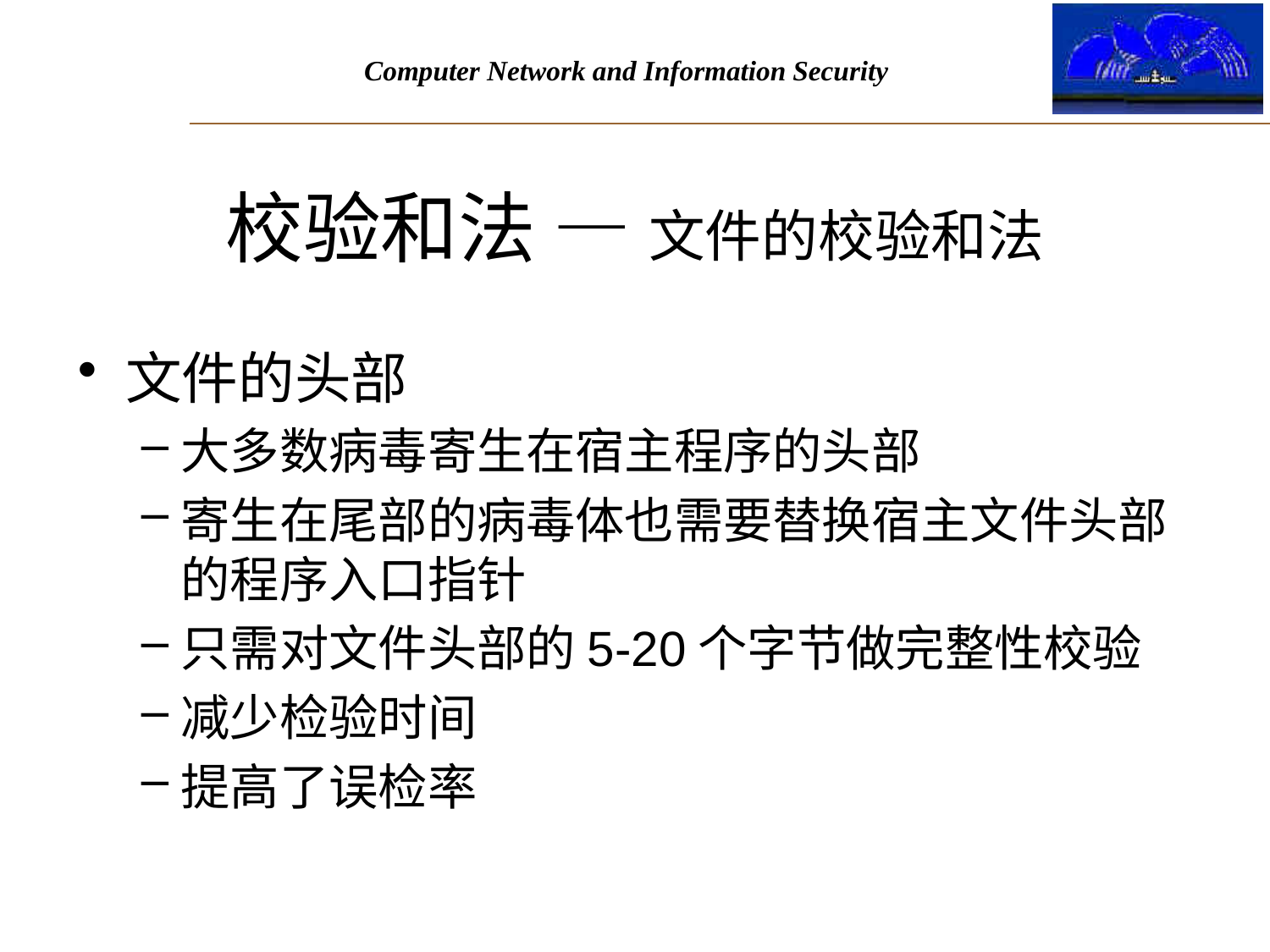

# 校验和法 — 文件的校验和法
文件的头部
大多数病毒寄生在宿主程序的头部
寄生在尾部的病毒体也需要替换宿主文件头部的程序入口指针
只需对文件头部的5-20个字节做完整性校验
减少检验时间
提高了误检率